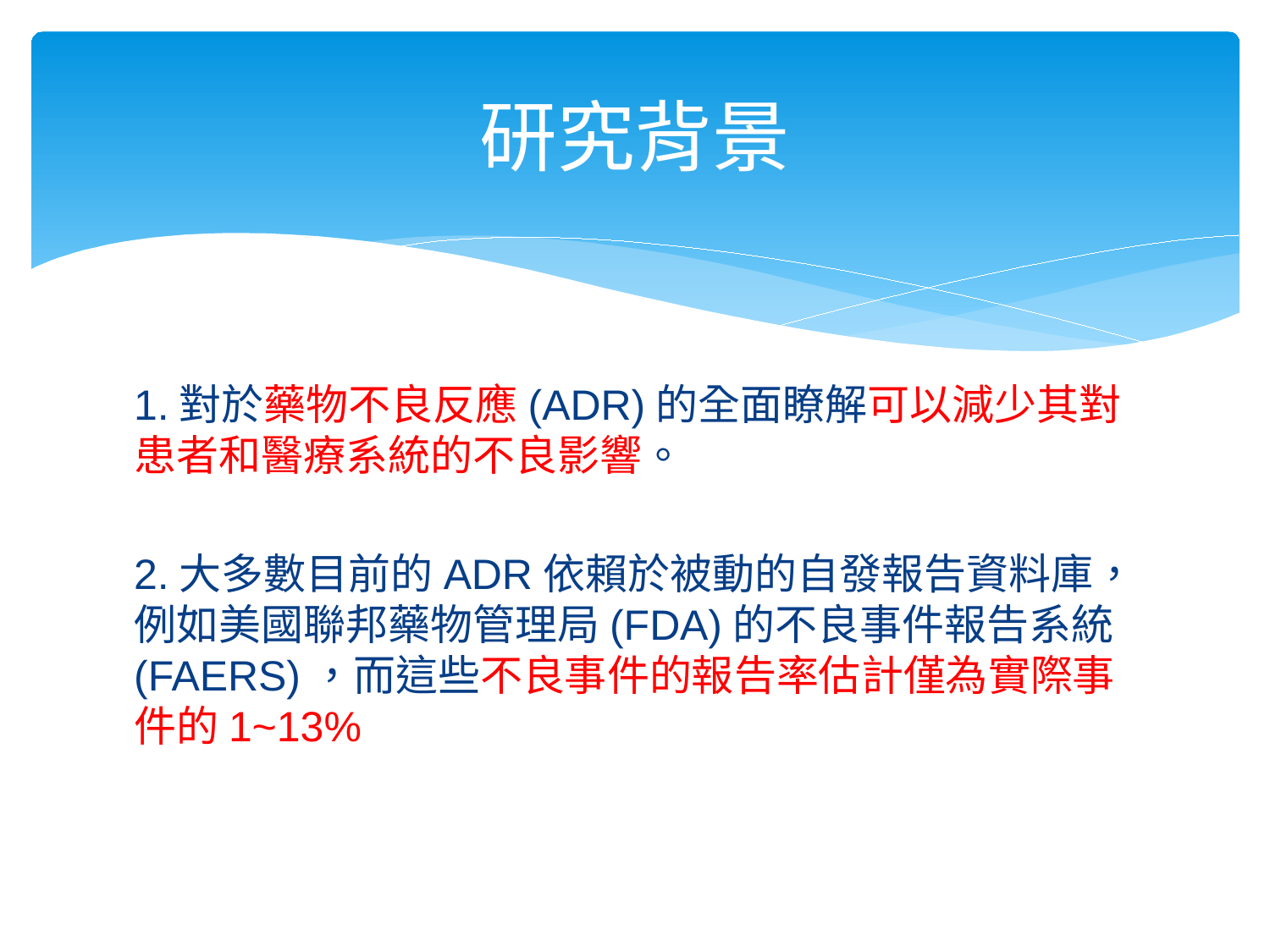

# 研究背景
1.對於藥物不良反應(ADR)的全面瞭解可以減少其對患者和醫療系統的不良影響。

2.大多數目前的ADR依賴於被動的自發報告資料庫，例如美國聯邦藥物管理局(FDA)的不良事件報告系統(FAERS)，而這些不良事件的報告率估計僅為實際事件的1~13%